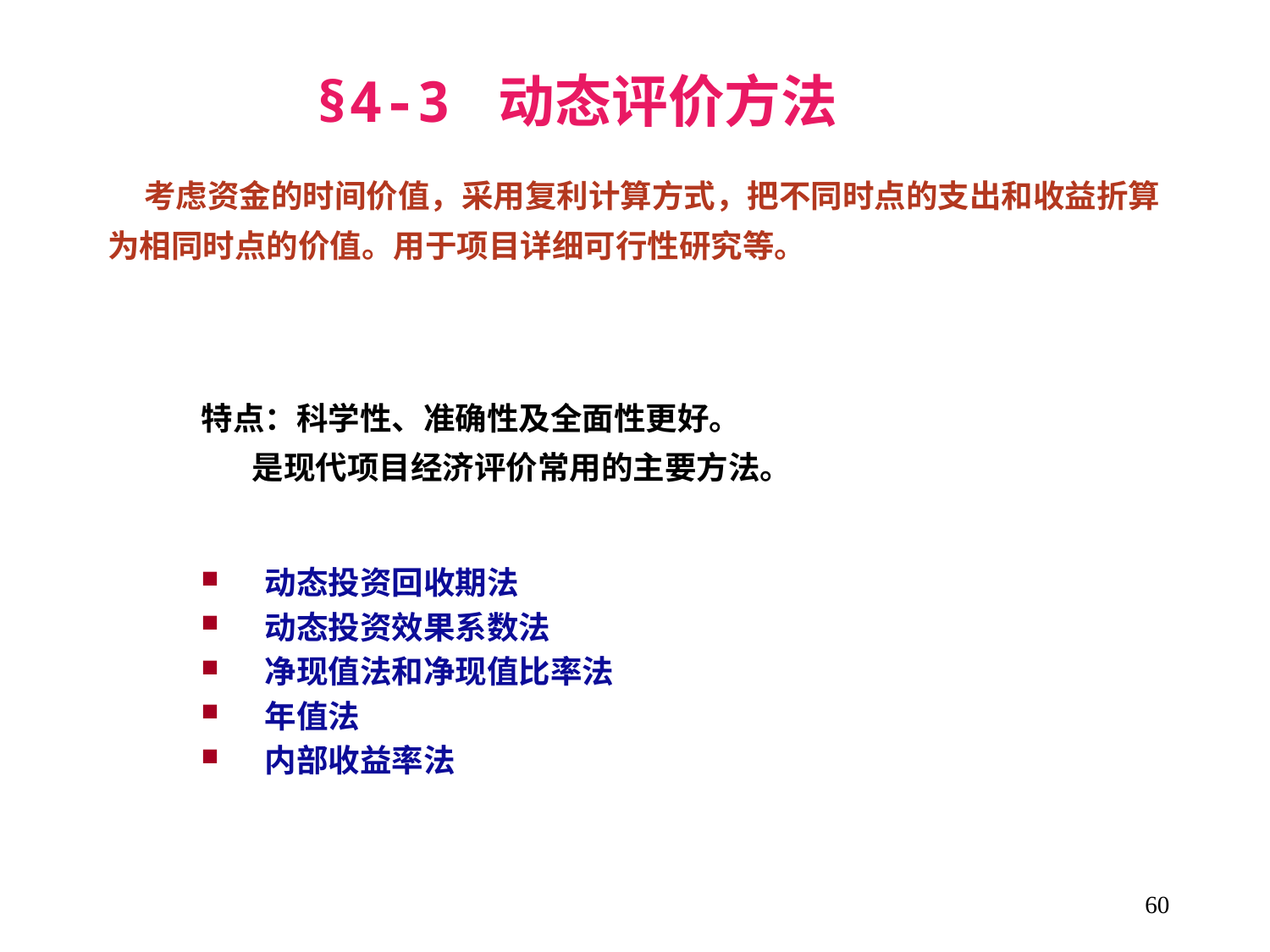

§4-3 动态评价方法
    考虑资金的时间价值，采用复利计算方式，把不同时点的支出和收益折算为相同时点的价值。用于项目详细可行性研究等。
特点：科学性、准确性及全面性更好。
      是现代项目经济评价常用的主要方法。
动态投资回收期法
动态投资效果系数法
净现值法和净现值比率法
年值法
内部收益率法
60